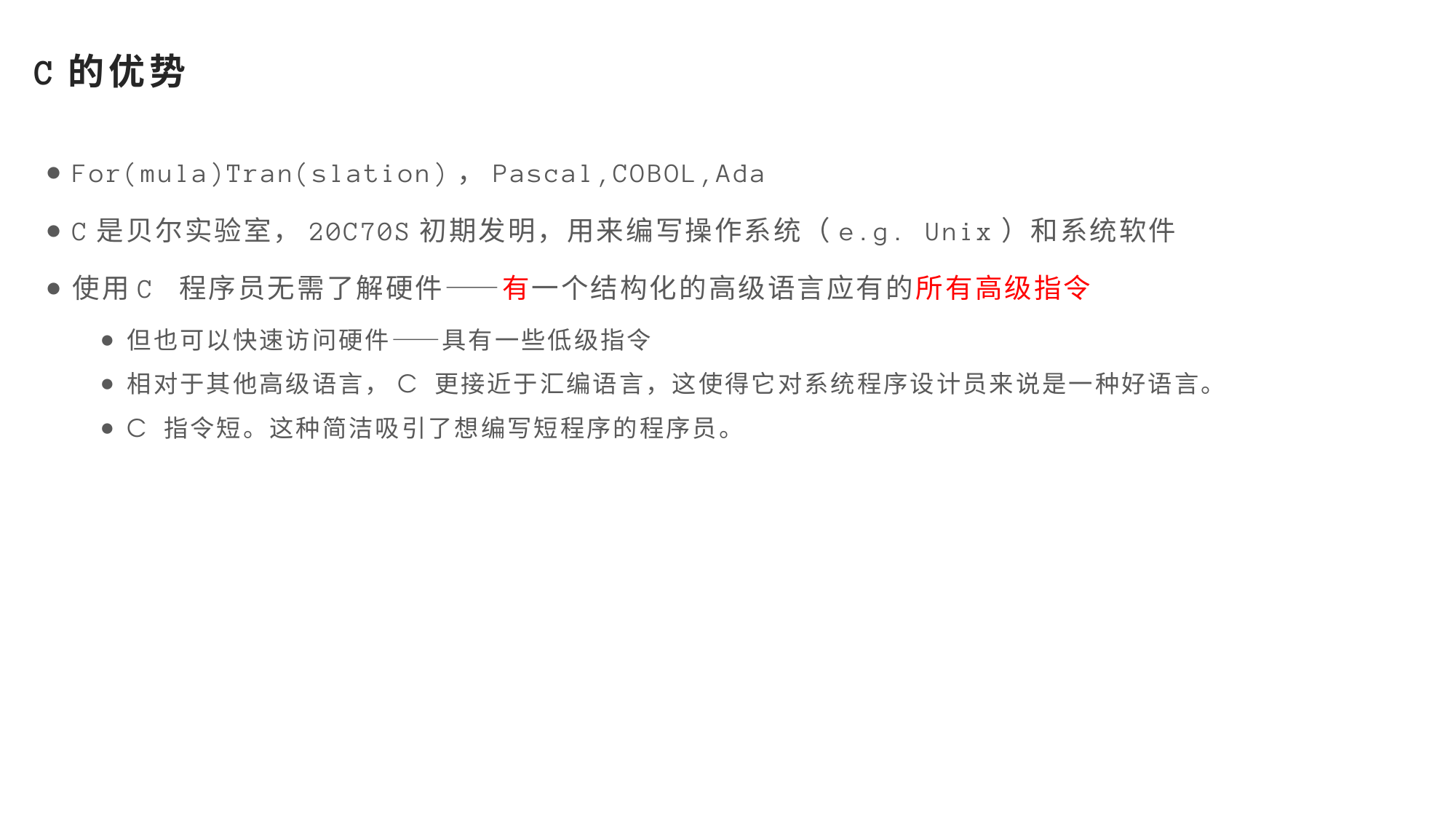

# C的优势
For(mula)Tran(slation)，Pascal,COBOL,Ada
C是贝尔实验室，20C70S初期发明，用来编写操作系统（e.g. Unix）和系统软件
使用C 程序员无需了解硬件——有一个结构化的高级语言应有的所有高级指令
但也可以快速访问硬件——具有一些低级指令
相对于其他高级语言，C 更接近于汇编语言，这使得它对系统程序设计员来说是一种好语言。
C 指令短。这种简洁吸引了想编写短程序的程序员。